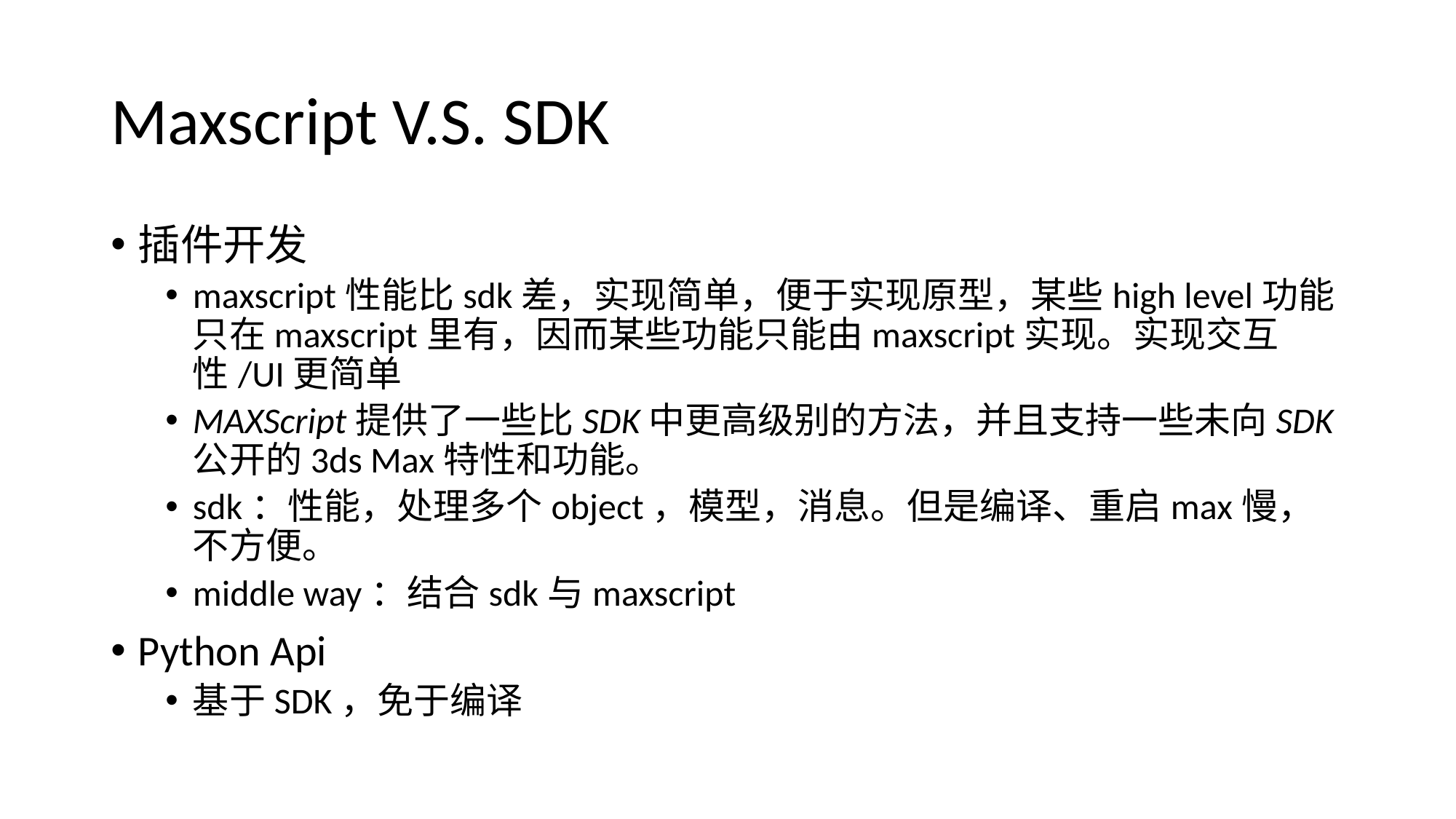

# Maxscript V.S. SDK
插件开发
maxscript性能比sdk差，实现简单，便于实现原型，某些high level功能只在maxscript里有，因而某些功能只能由maxscript实现。实现交互性/UI更简单
MAXScript提供了一些比SDK中更高级别的方法，并且支持一些未向SDK公开的3ds Max特性和功能。
sdk：性能，处理多个object，模型，消息。但是编译、重启max慢，不方便。
middle way：结合sdk与maxscript
Python Api
基于SDK，免于编译